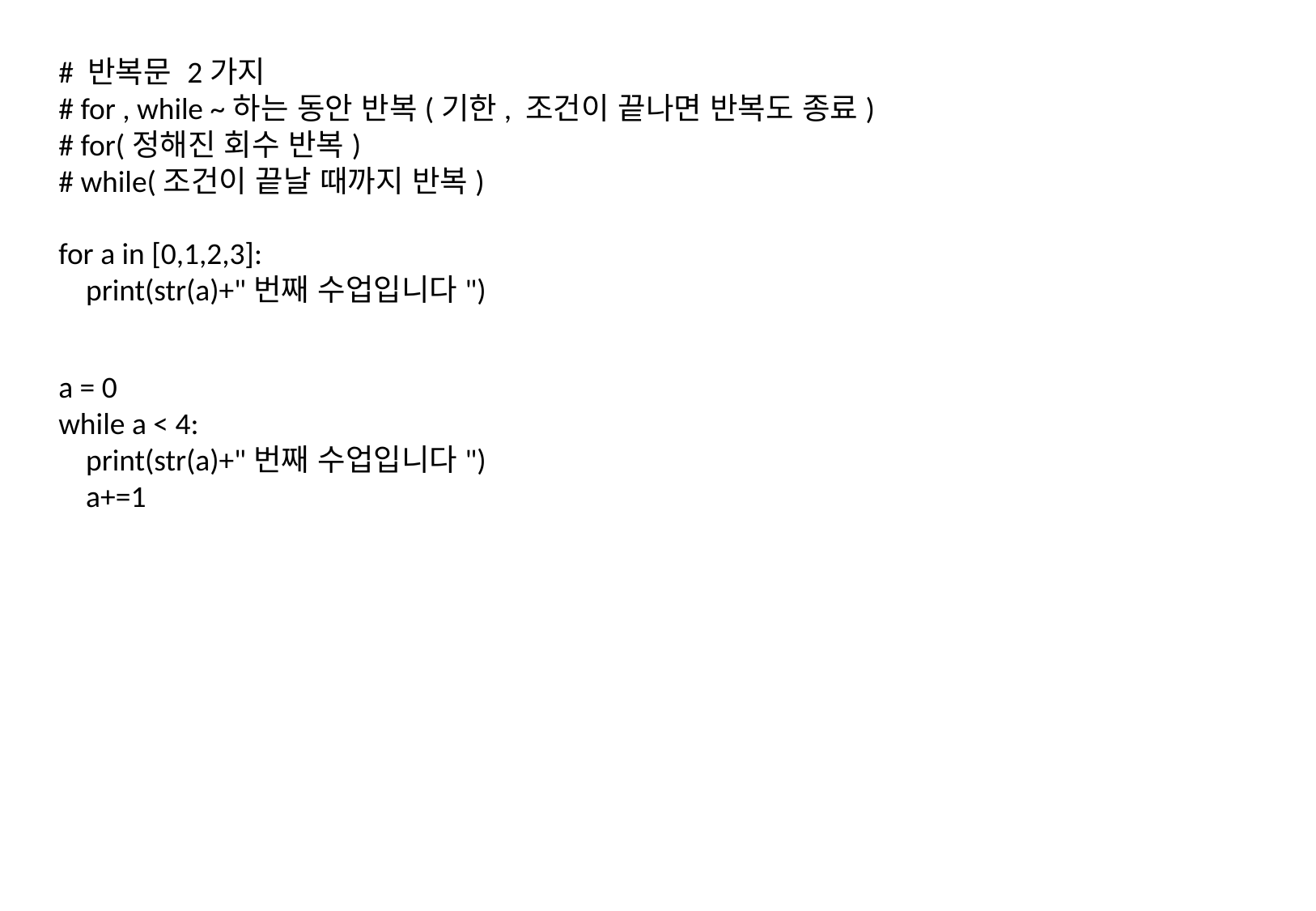

# 반복문 2가지
# for , while ~하는 동안 반복(기한, 조건이 끝나면 반복도 종료)
# for(정해진 회수 반복)
# while(조건이 끝날 때까지 반복)
for a in [0,1,2,3]:
    print(str(a)+"번째 수업입니다")
a = 0
while a < 4:
    print(str(a)+"번째 수업입니다")
    a+=1